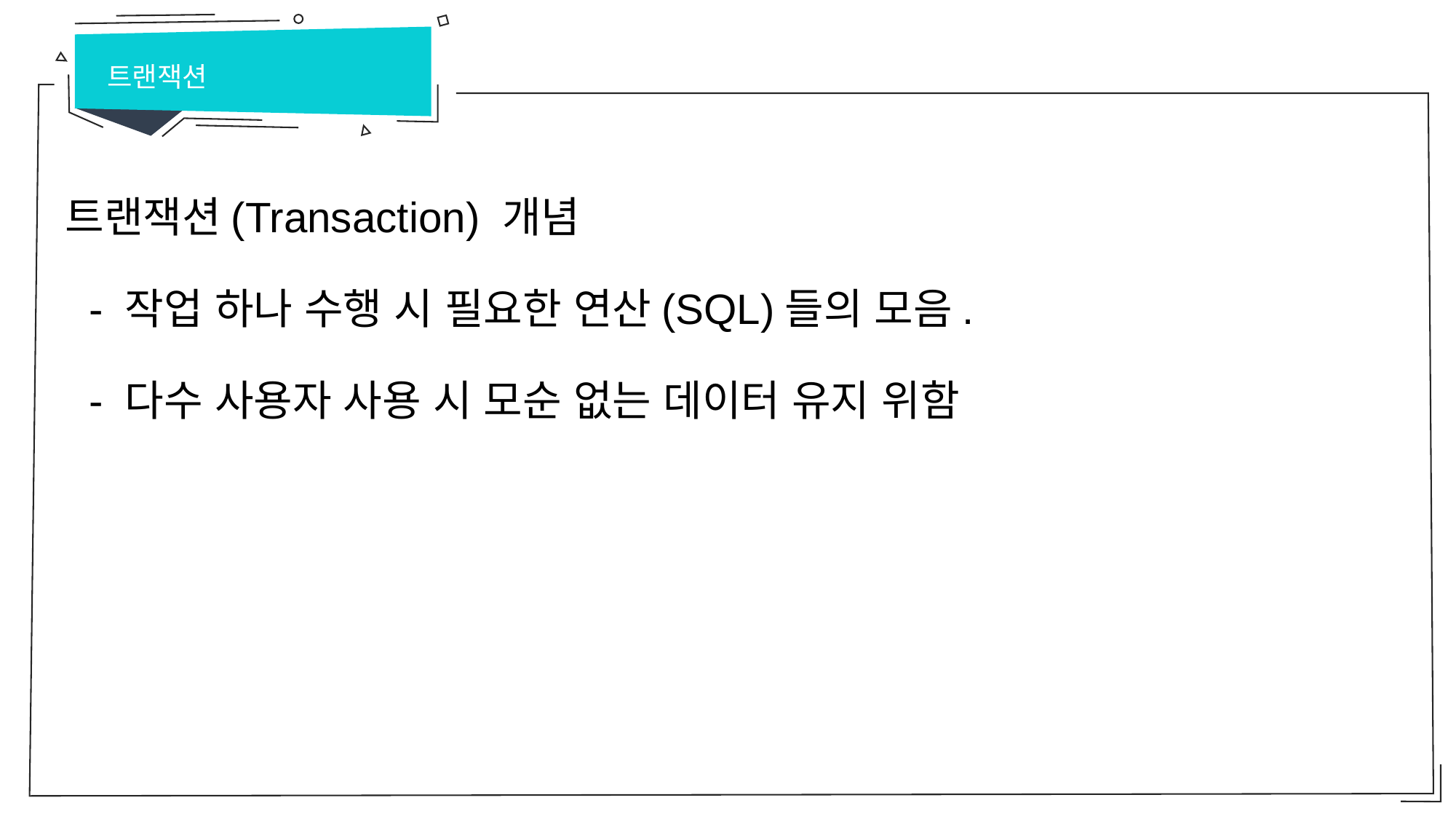

트랜잭션
트랜잭션(Transaction) 개념
  - 작업 하나 수행 시 필요한 연산(SQL)들의 모음.
  - 다수 사용자 사용 시 모순 없는 데이터 유지 위함